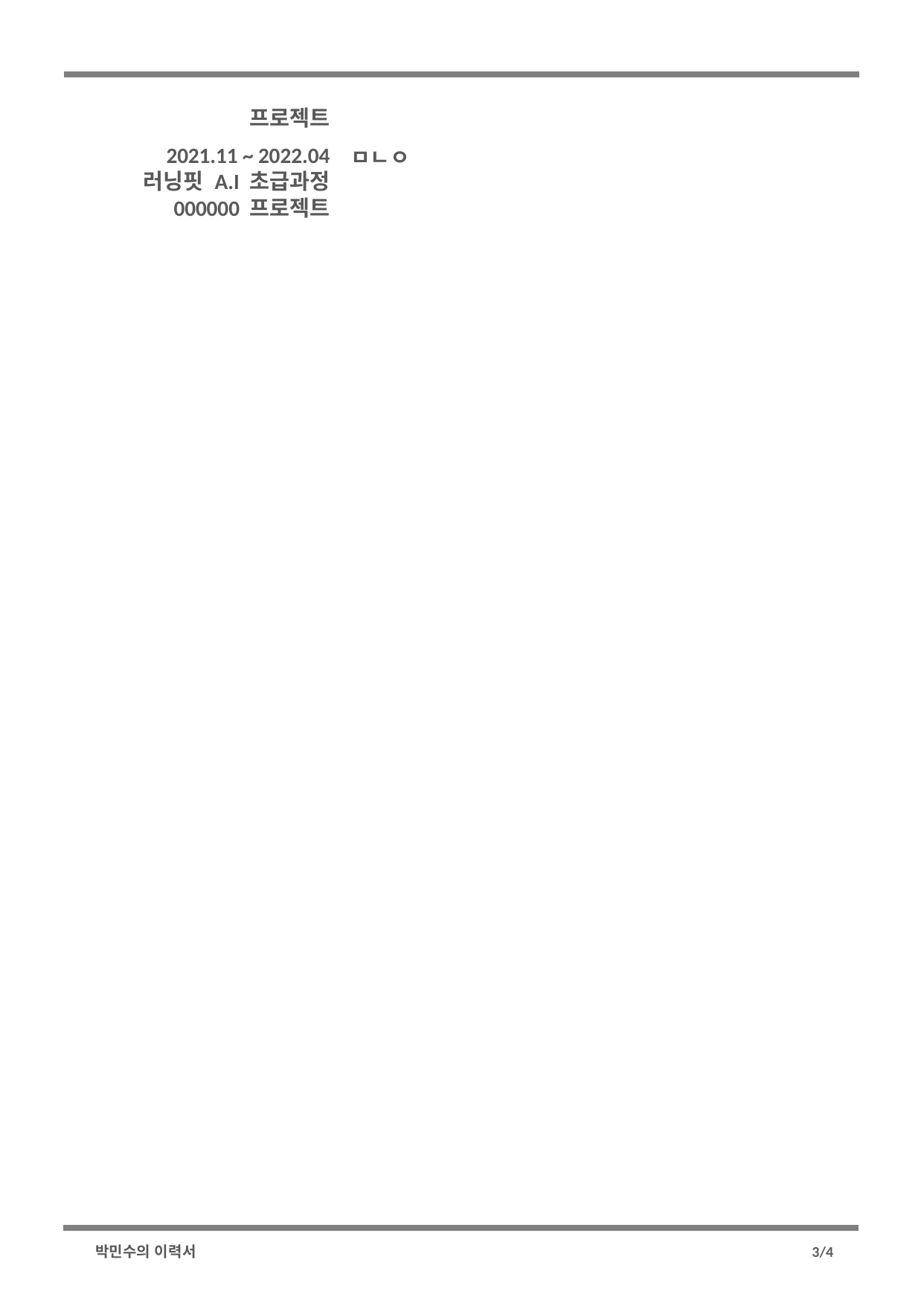

프로젝트

2021.11 ~ 2022.04
러닝핏 A.I 초급과정
000000 프로젝트
ㅁㄴㅇ
박민수의 이력서
3/4